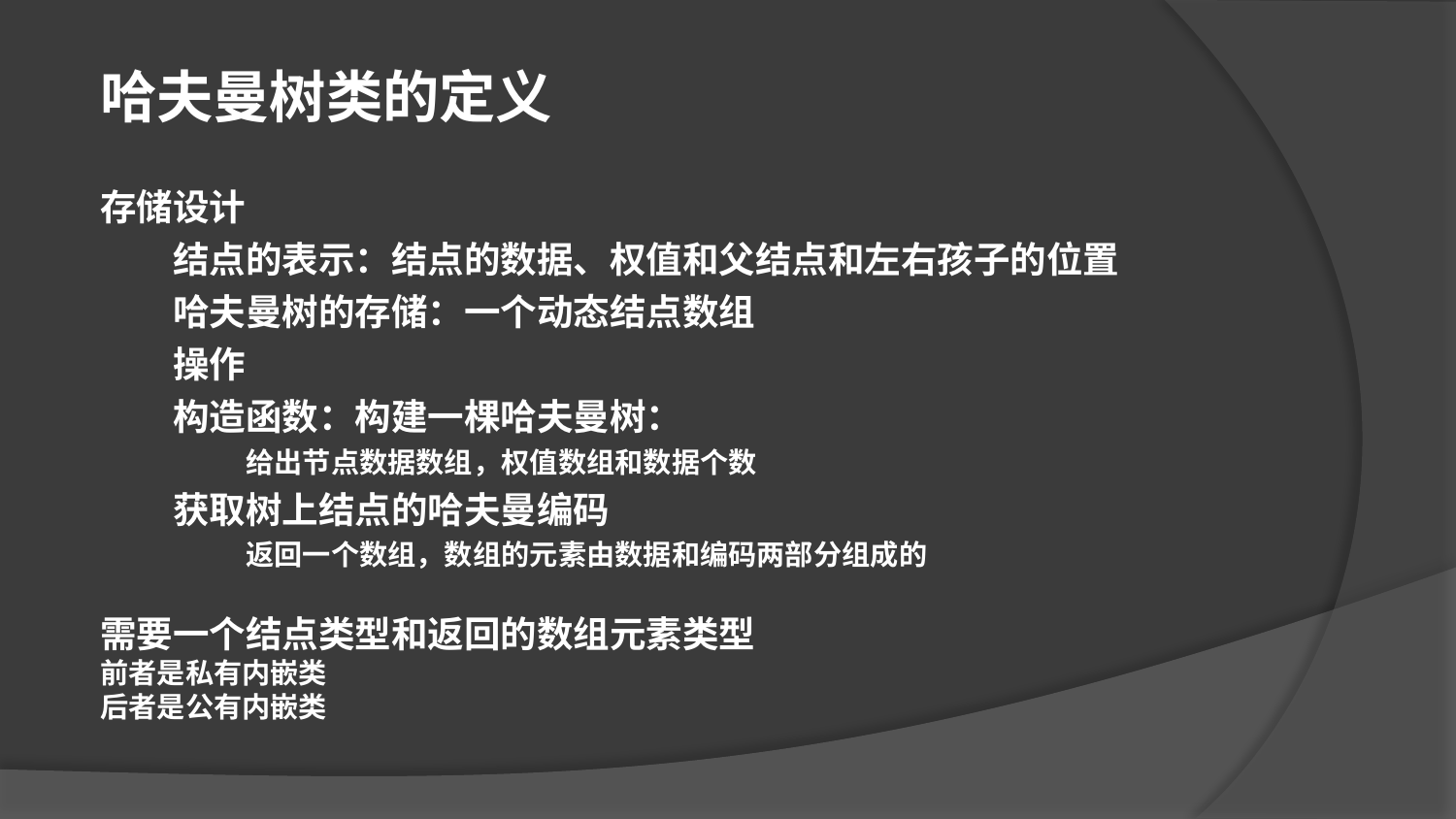

哈夫曼树类的定义
存储设计
结点的表示：结点的数据、权值和父结点和左右孩子的位置
哈夫曼树的存储：一个动态结点数组
操作
构造函数：构建一棵哈夫曼树：
给出节点数据数组，权值数组和数据个数
获取树上结点的哈夫曼编码
返回一个数组，数组的元素由数据和编码两部分组成的
需要一个结点类型和返回的数组元素类型
前者是私有内嵌类
后者是公有内嵌类